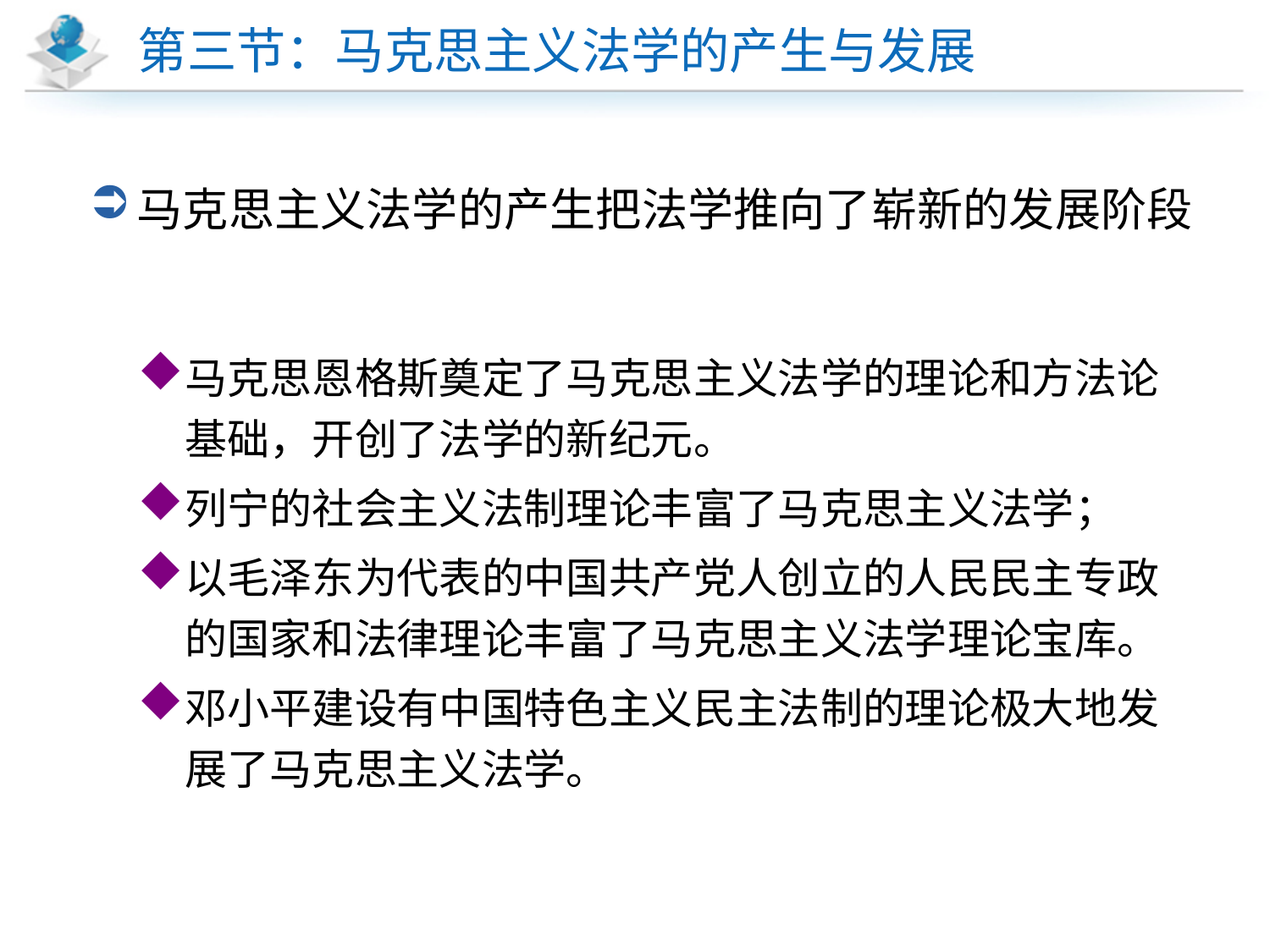

# 第三节：马克思主义法学的产生与发展
马克思主义法学的产生把法学推向了崭新的发展阶段
马克思恩格斯奠定了马克思主义法学的理论和方法论基础，开创了法学的新纪元。
列宁的社会主义法制理论丰富了马克思主义法学；
以毛泽东为代表的中国共产党人创立的人民民主专政的国家和法律理论丰富了马克思主义法学理论宝库。
邓小平建设有中国特色主义民主法制的理论极大地发展了马克思主义法学。